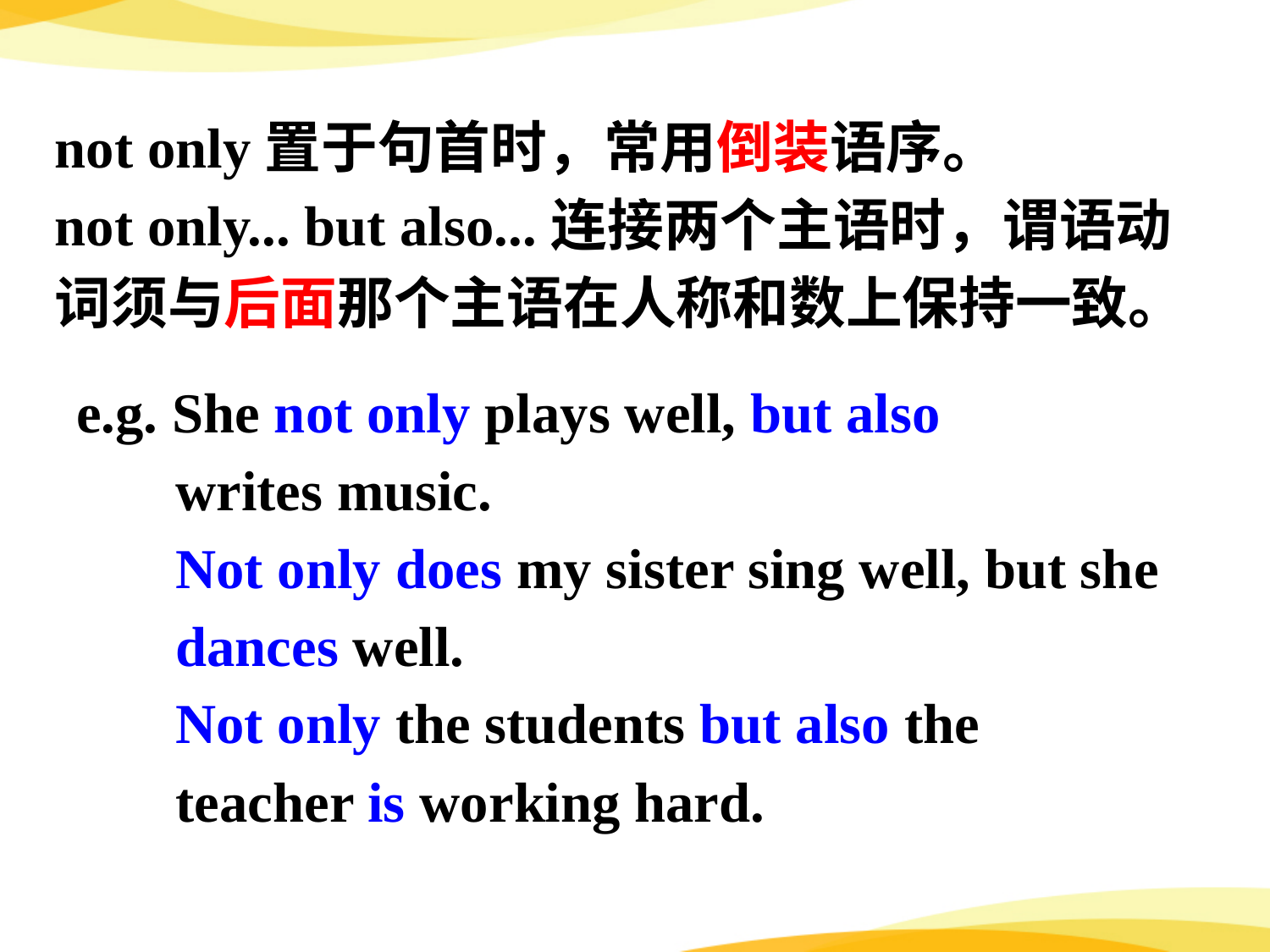

not only置于句首时，常用倒装语序。
not only... but also...连接两个主语时，谓语动词须与后面那个主语在人称和数上保持一致。
e.g. She not only plays well, but also
       writes music.
       Not only does my sister sing well, but she
       dances well.
       Not only the students but also the
       teacher is working hard.